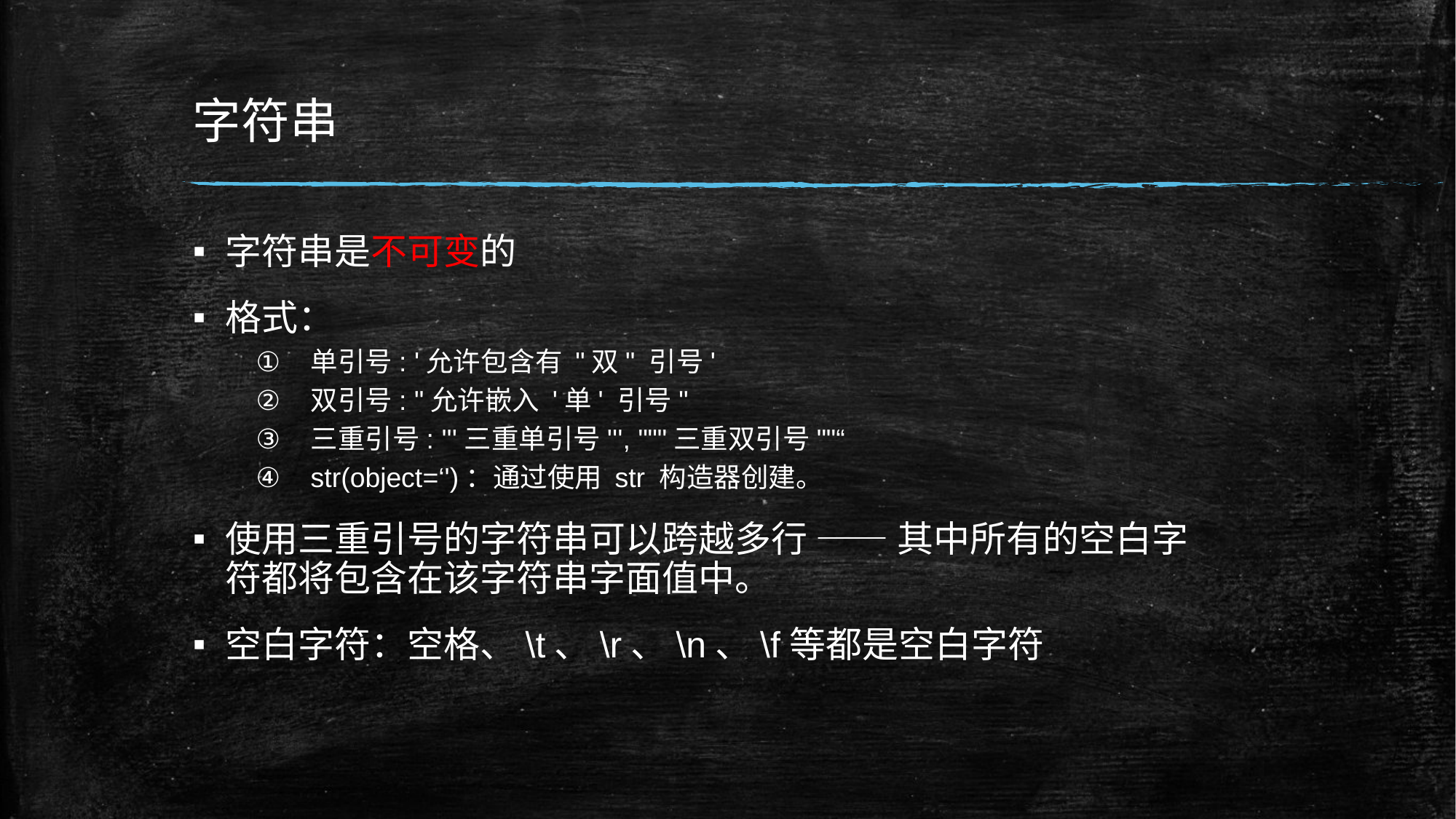

# 字符串
字符串是不可变的
格式：
单引号: '允许包含有 "双" 引号'
双引号: "允许嵌入 '单' 引号"
三重引号: '''三重单引号''', """三重双引号""“
str(object=‘')：通过使用 str 构造器创建。
使用三重引号的字符串可以跨越多行 —— 其中所有的空白字符都将包含在该字符串字面值中。
空白字符：空格、\t、\r、\n、\f等都是空白字符